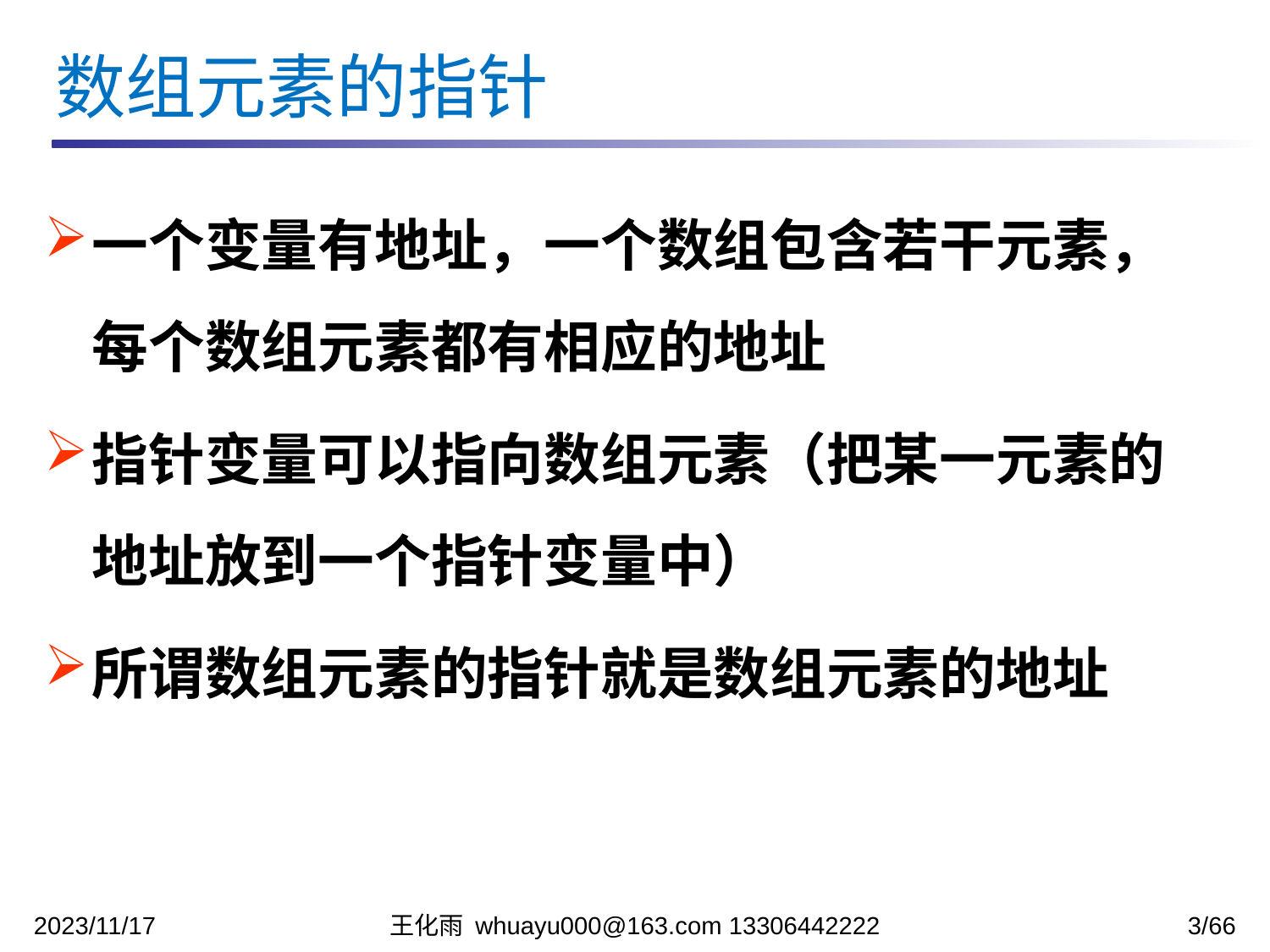

数组元素的指针
一个变量有地址，一个数组包含若干元素，每个数组元素都有相应的地址
指针变量可以指向数组元素（把某一元素的地址放到一个指针变量中）
所谓数组元素的指针就是数组元素的地址
2023/11/17
王化雨 whuayu000@163.com 13306442222
3/66